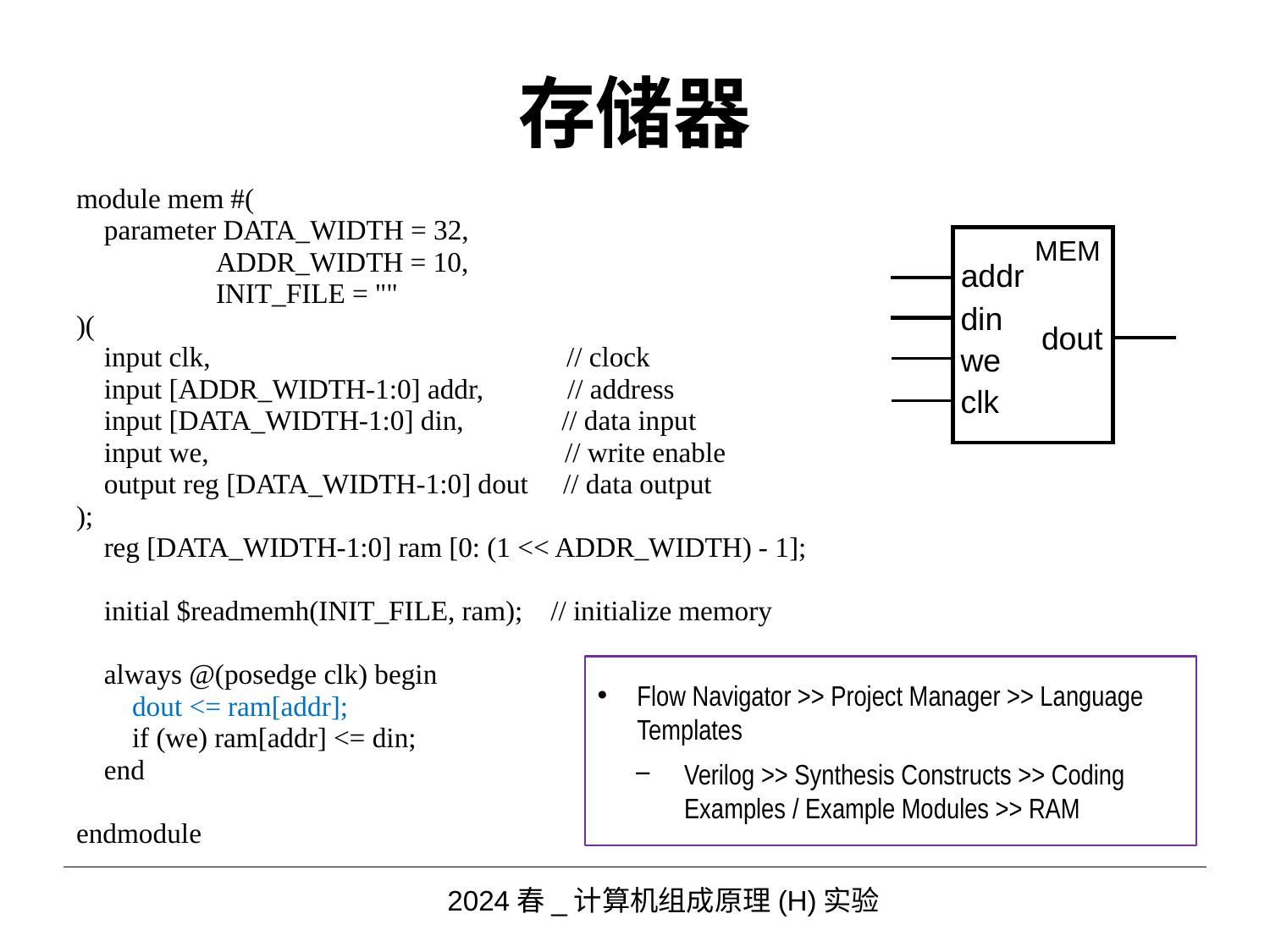

# 存储器
module mem #(
    parameter DATA_WIDTH = 32,
                    ADDR_WIDTH = 10,
                    INIT_FILE = ""
)(
    input clk,                                                   // clock
    input [ADDR_WIDTH-1:0] addr,            // address
    input [DATA_WIDTH-1:0] din,              // data input
    input we,                                                   // write enable
    output reg [DATA_WIDTH-1:0] dout     // data output
);
    reg [DATA_WIDTH-1:0] ram [0: (1 << ADDR_WIDTH) - 1];

    initial $readmemh(INIT_FILE, ram);    // initialize memory

    always @(posedge clk) begin
        dout <= ram[addr];
        if (we) ram[addr] <= din;
    end

endmodule
MEM
addr
din
we
clk
dout
Flow Navigator >> Project Manager >> Language Templates
Verilog >> Synthesis Constructs >> Coding Examples / Example Modules >> RAM

2024春_计算机组成原理(H)实验
6